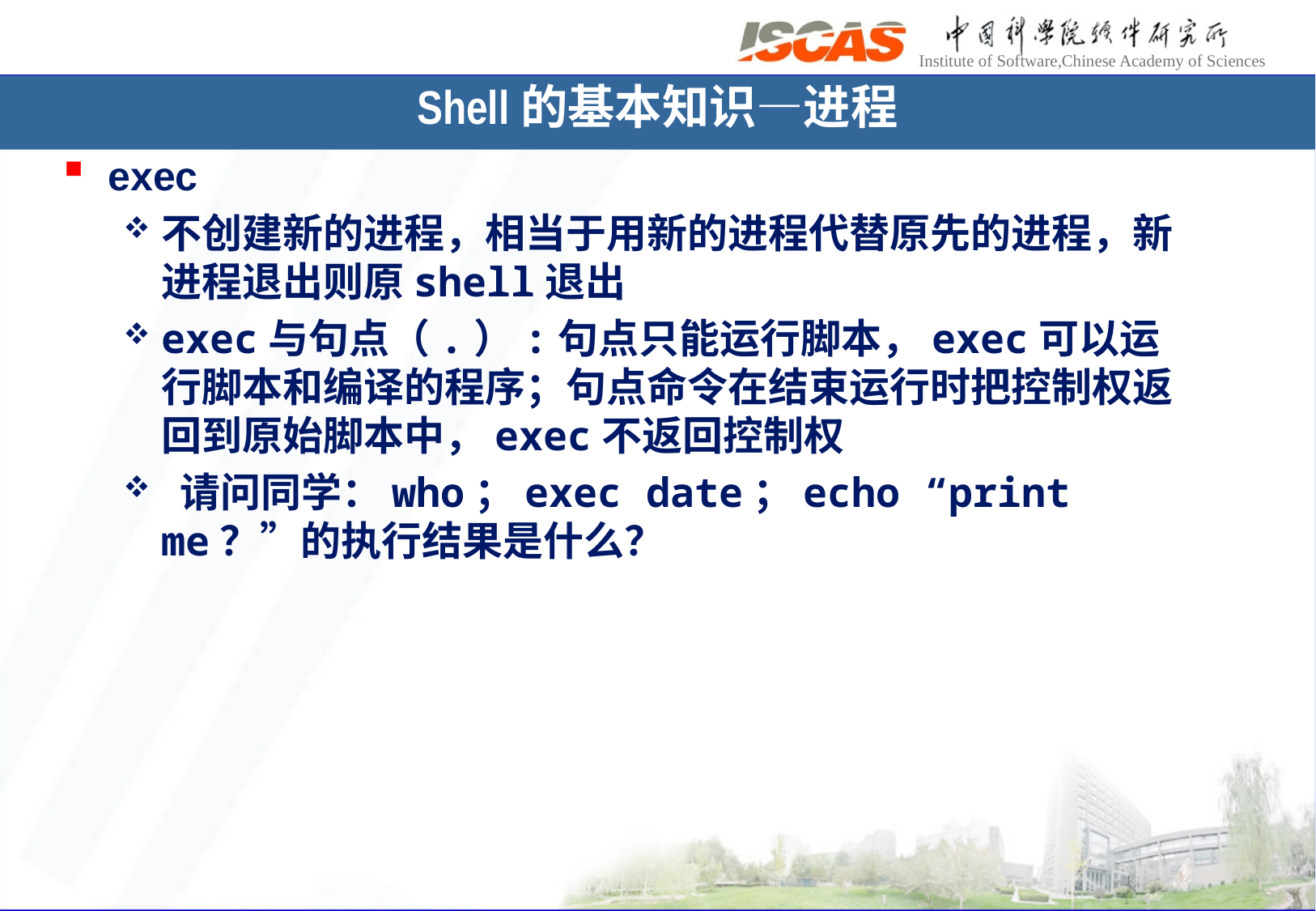

Shell的基本知识—进程
exec
不创建新的进程，相当于用新的进程代替原先的进程，新进程退出则原shell退出
exec与句点（.）:句点只能运行脚本，exec可以运行脚本和编译的程序；句点命令在结束运行时把控制权返回到原始脚本中，exec不返回控制权
 请问同学：who；exec date；echo “print me？”的执行结果是什么？